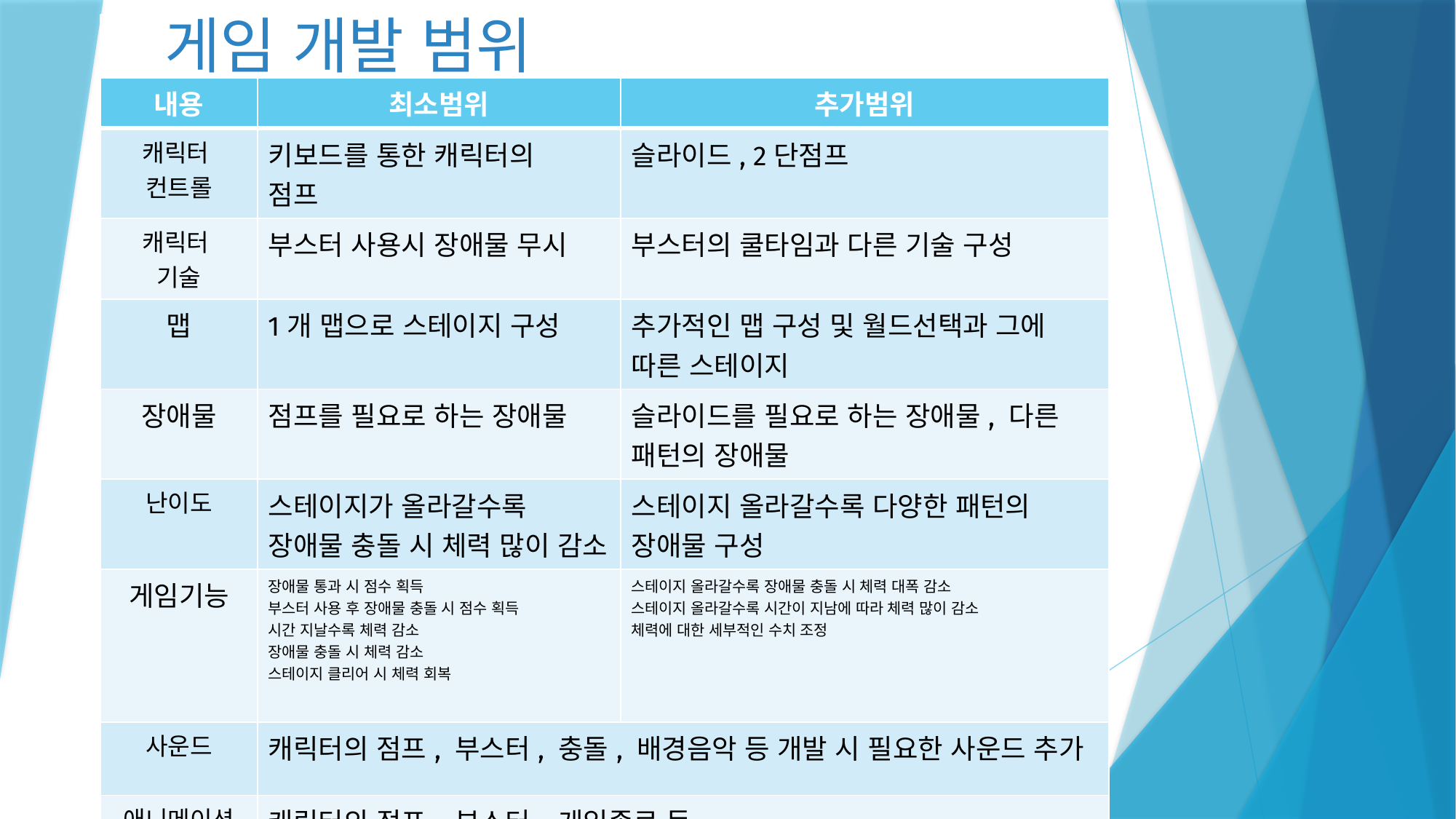

게임 개발 범위
| 내용 | 최소범위 | 추가범위 |
| --- | --- | --- |
| 캐릭터 컨트롤 | 키보드를 통한 캐릭터의 점프 | 슬라이드, 2단점프 |
| 캐릭터 기술 | 부스터 사용시 장애물 무시 | 부스터의 쿨타임과 다른 기술 구성 |
| 맵 | 1개 맵으로 스테이지 구성 | 추가적인 맵 구성 및 월드선택과 그에 따른 스테이지 |
| 장애물 | 점프를 필요로 하는 장애물 | 슬라이드를 필요로 하는 장애물, 다른 패턴의 장애물 |
| 난이도 | 스테이지가 올라갈수록 장애물 충돌 시 체력 많이 감소 | 스테이지 올라갈수록 다양한 패턴의 장애물 구성 |
| 게임기능 | 장애물 통과 시 점수 획득 부스터 사용 후 장애물 충돌 시 점수 획득 시간 지날수록 체력 감소 장애물 충돌 시 체력 감소 스테이지 클리어 시 체력 회복 | 스테이지 올라갈수록 장애물 충돌 시 체력 대폭 감소 스테이지 올라갈수록 시간이 지남에 따라 체력 많이 감소 체력에 대한 세부적인 수치 조정 |
| 사운드 | 캐릭터의 점프, 부스터, 충돌, 배경음악 등 개발 시 필요한 사운드 추가 |  |
| 애니메이션 | 캐릭터의 점프, 부스터, 게임종료 등 |  |